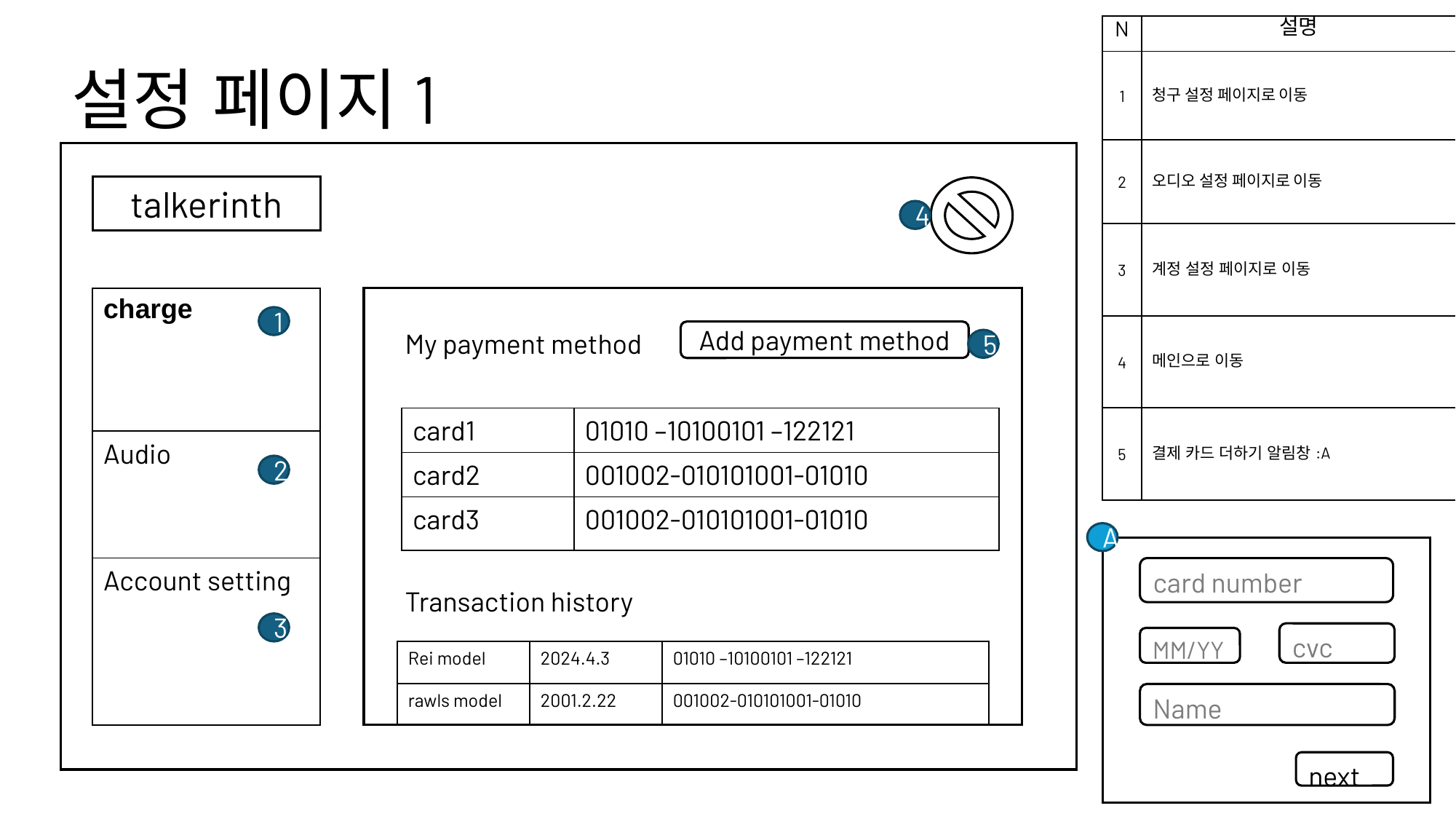

| N | 설명 |
| --- | --- |
| 1 | 청구 설정 페이지로 이동 |
| 2 | 오디오 설정 페이지로 이동 |
| 3 | 계정 설정 페이지로 이동 |
| 4 | 메인으로 이동 |
| 5 | 결제 카드 더하기 알림창:A |
# 설정 페이지1

talkerinth

4
| charge |
| --- |
| Audio |
| Account setting |

1
My payment method
Add payment method
5
| card1 | 01010 –10100101 –122121 |
| --- | --- |
| card2 | 001002-010101001-01010 |
| card3 | 001002-010101001-01010 |
2
A

card number
Transaction history
3
cvc
MM/YY
| Rei model | 2024.4.3 | 01010 –10100101 –122121 |
| --- | --- | --- |
| rawls model | 2001.2.22 | 001002-010101001-01010 |
Name
next